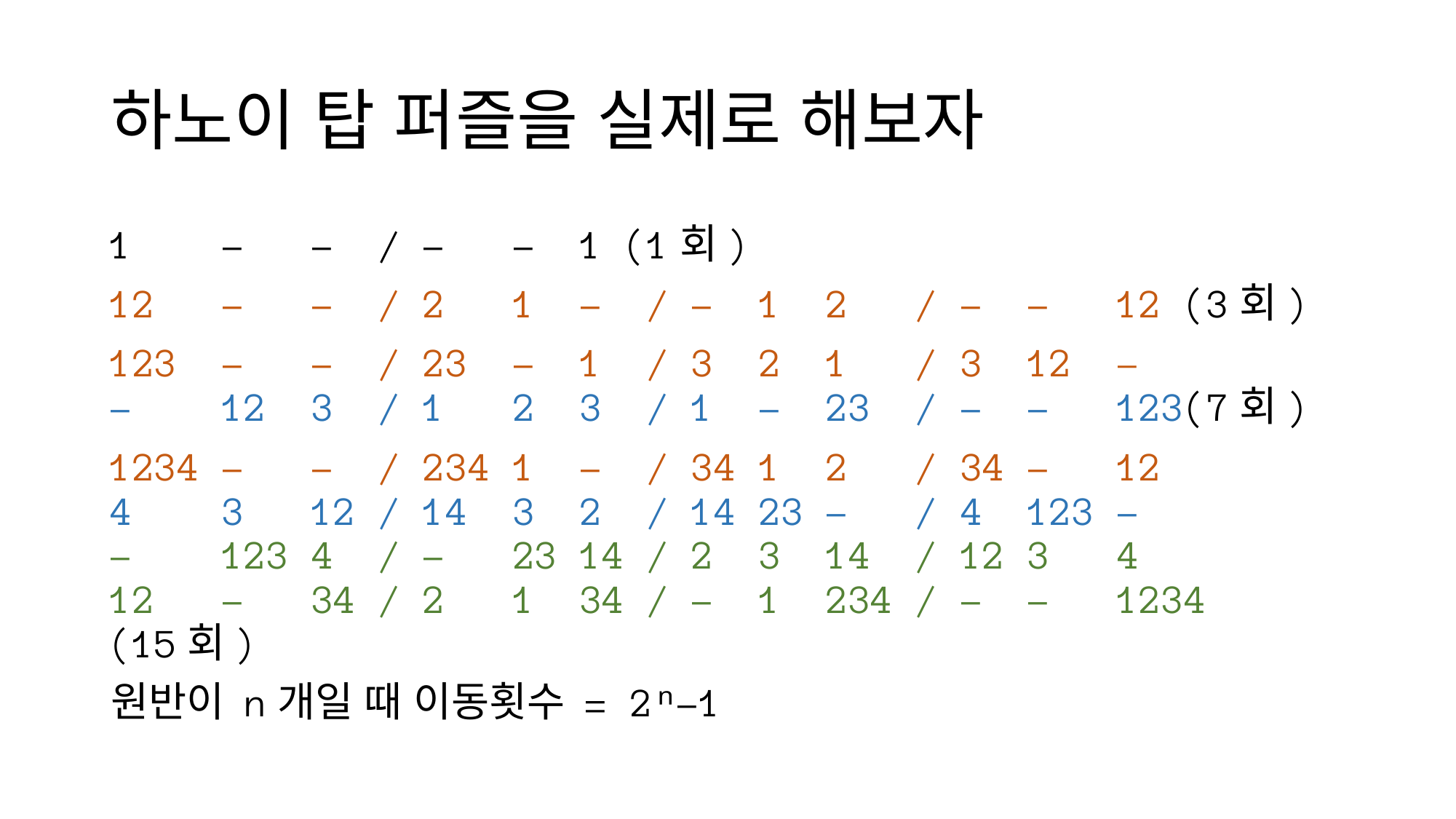

# 하노이 탑 퍼즐을 실제로 해보자
1    -   -  / -   -  1 (1회)
12   -   -  / 2   1  -  / -  1  2   / -  -   12 (3회)
123  -   -  / 23  -  1  / 3  2  1   / 3  12  –
-    12  3  / 1   2  3  / 1  -  23  / -  -   123(7회)
1234 -   -  / 234 1  -  / 34 1  2   / 34 -   12
4    3   12 / 14  3  2  / 14 23 -   / 4  123 -
-    123 4  / -   23 14 / 2  3  14  / 12 3   4
12   -   34 / 2   1  34 / -  1  234 / -  -   1234
(15회)
원반이 n개일 때 이동횟수 = 2ⁿ-1